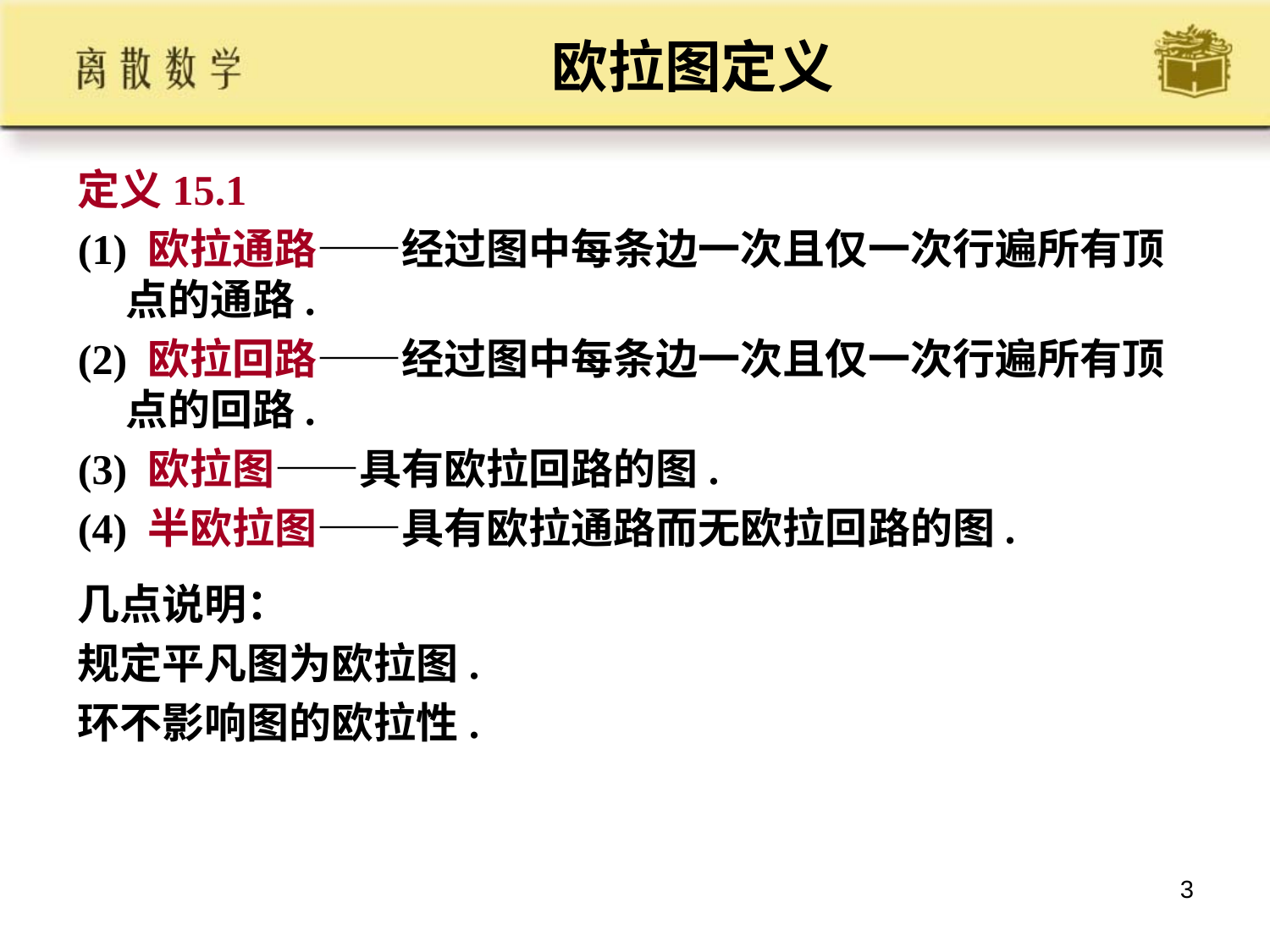

# 欧拉图定义
定义15.1
(1) 欧拉通路——经过图中每条边一次且仅一次行遍所有顶点的通路.
(2) 欧拉回路——经过图中每条边一次且仅一次行遍所有顶点的回路.
(3) 欧拉图——具有欧拉回路的图.
(4) 半欧拉图——具有欧拉通路而无欧拉回路的图.
几点说明：
规定平凡图为欧拉图.
环不影响图的欧拉性.
3